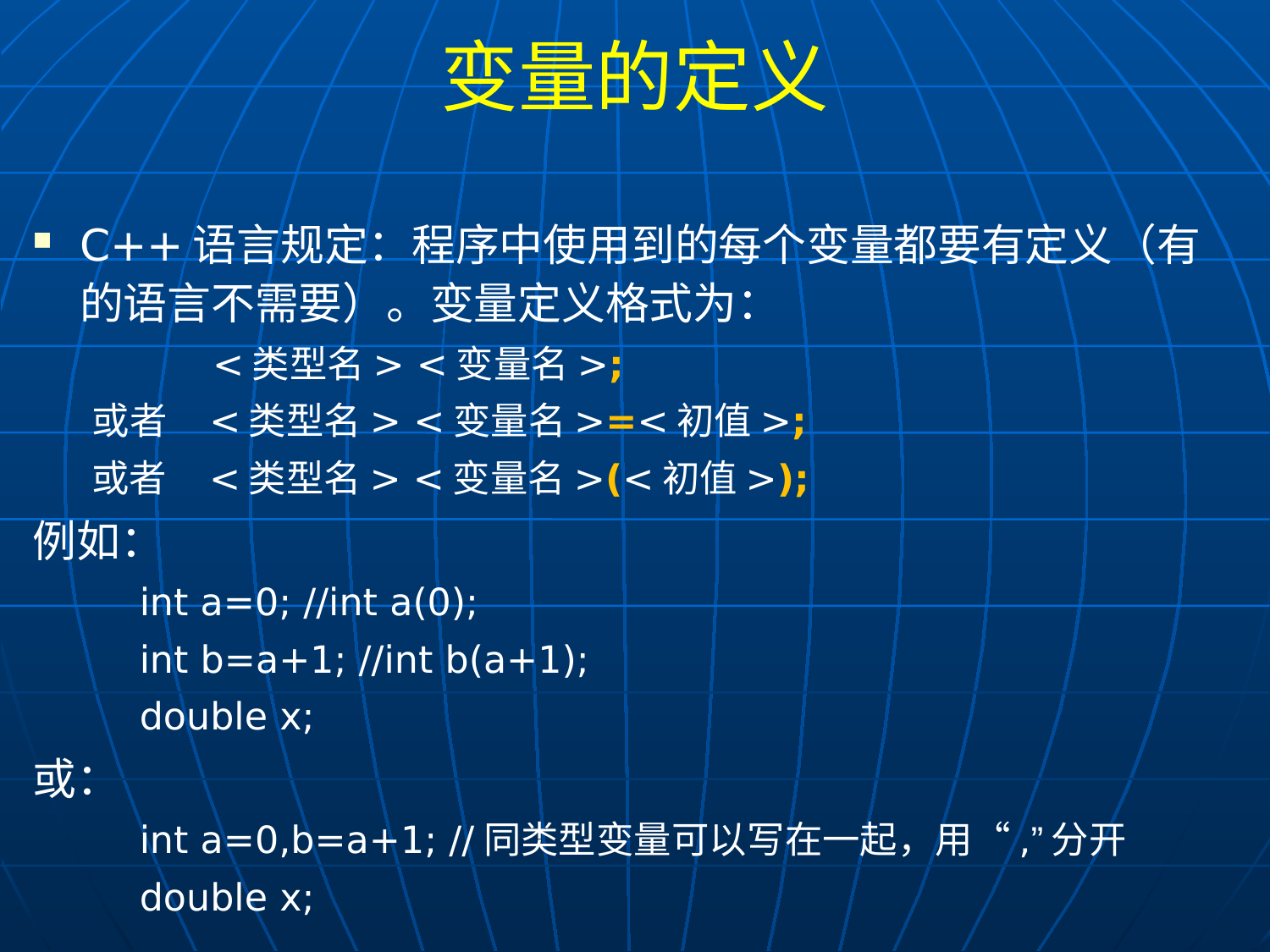

# 变量的定义
C++语言规定：程序中使用到的每个变量都要有定义（有的语言不需要）。变量定义格式为：
	   <类型名> <变量名>;
或者    <类型名> <变量名>=<初值>;
或者    <类型名> <变量名>(<初值>);
例如：
int a=0; //int a(0);
int b=a+1; //int b(a+1);
double x;
或：
int a=0,b=a+1; //同类型变量可以写在一起，用“,”分开
double x;